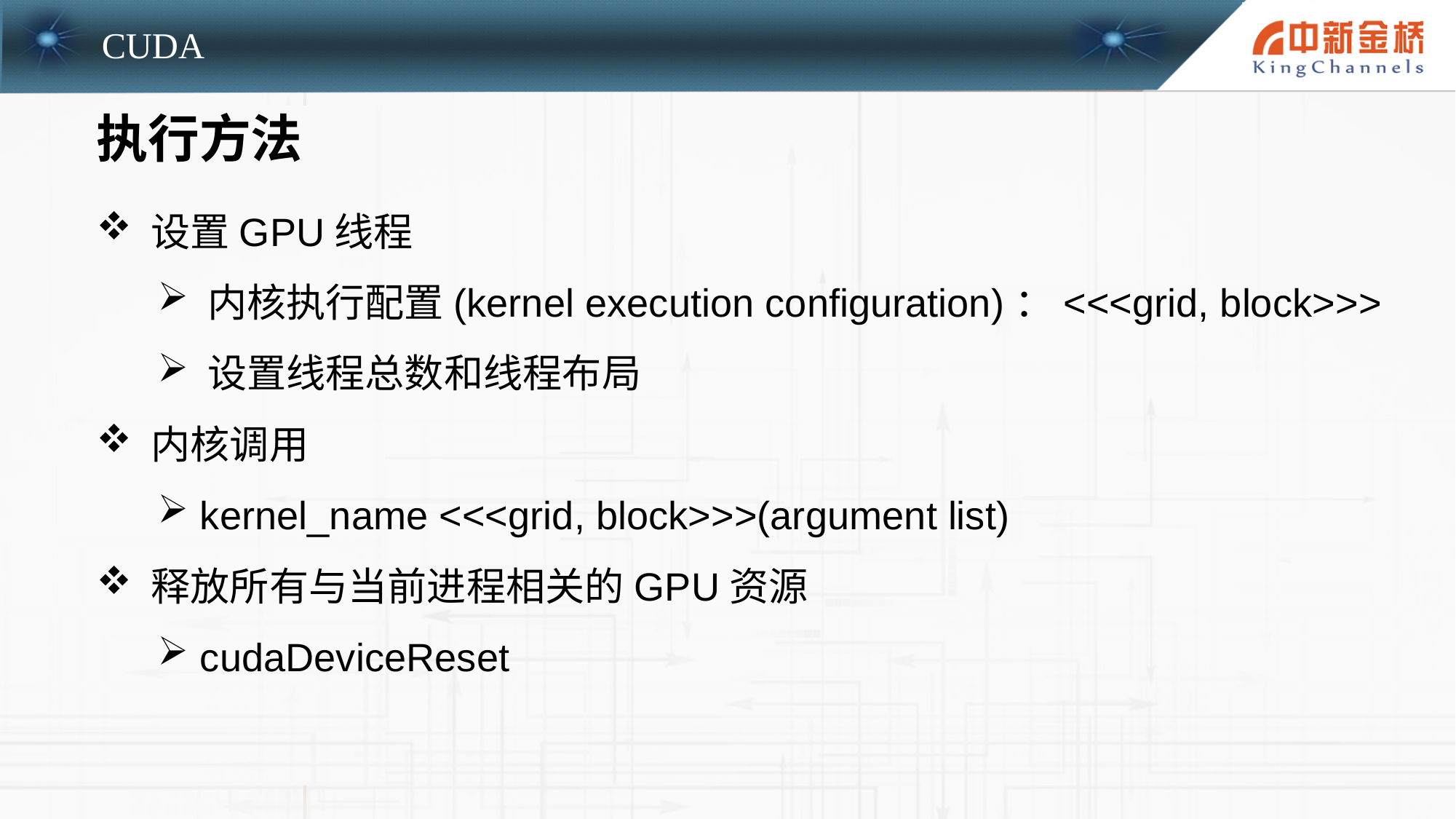

执行方法
设置GPU线程
 内核执行配置(kernel execution configuration)：<<<grid, block>>>
 设置线程总数和线程布局
内核调用
 kernel_name <<<grid, block>>>(argument list)
释放所有与当前进程相关的GPU资源
 cudaDeviceReset